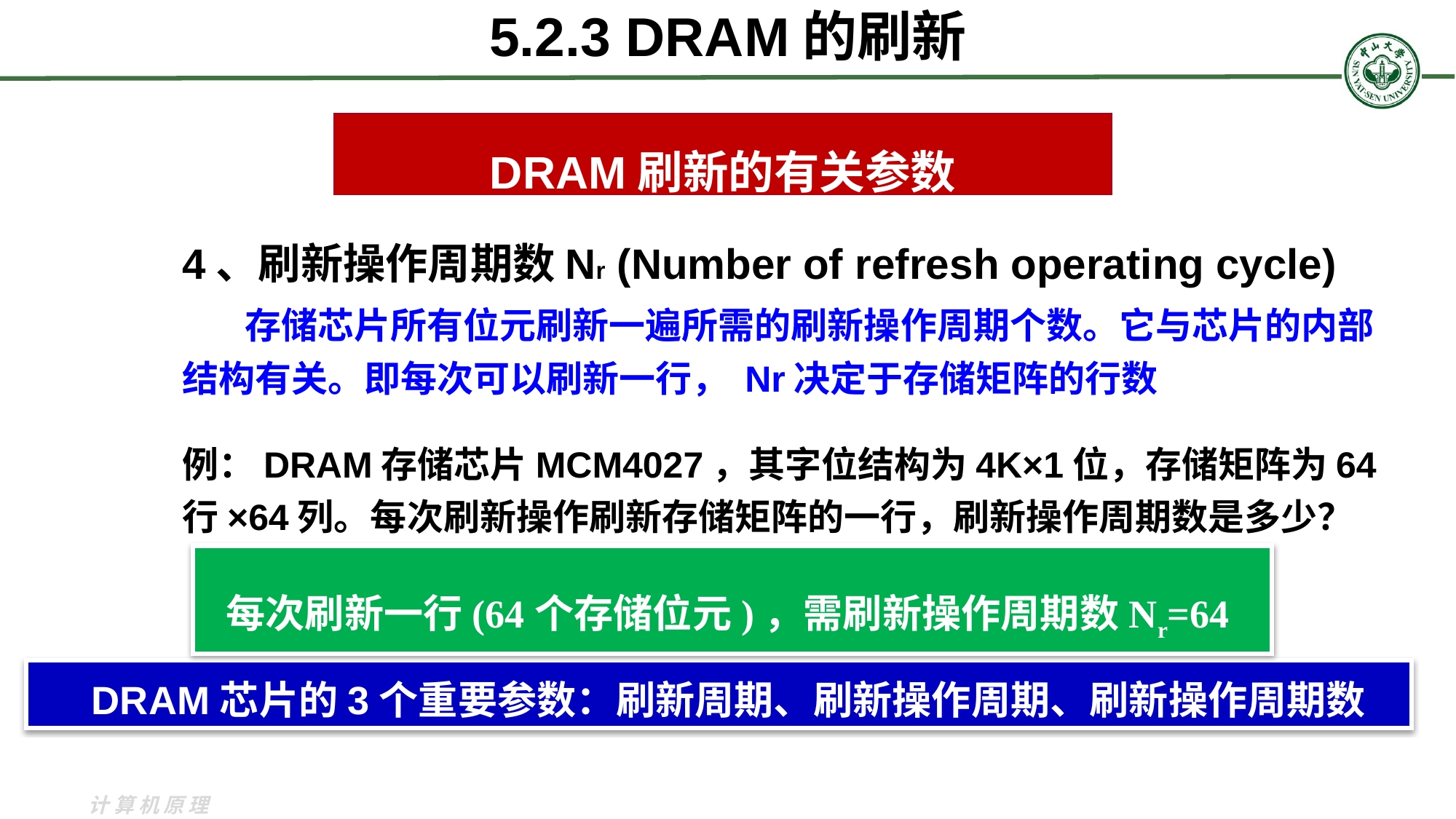

5.2.3 DRAM的刷新
DRAM刷新的有关参数
4、刷新操作周期数Nr (Number of refresh operating cycle)
      存储芯片所有位元刷新一遍所需的刷新操作周期个数。它与芯片的内部结构有关。即每次可以刷新一行， Nr决定于存储矩阵的行数

例：DRAM存储芯片MCM4027，其字位结构为4K×1位，存储矩阵为64行×64列。每次刷新操作刷新存储矩阵的一行，刷新操作周期数是多少？
每次刷新一行(64个存储位元)，需刷新操作周期数Nr=64
DRAM芯片的3个重要参数：刷新周期、刷新操作周期、刷新操作周期数